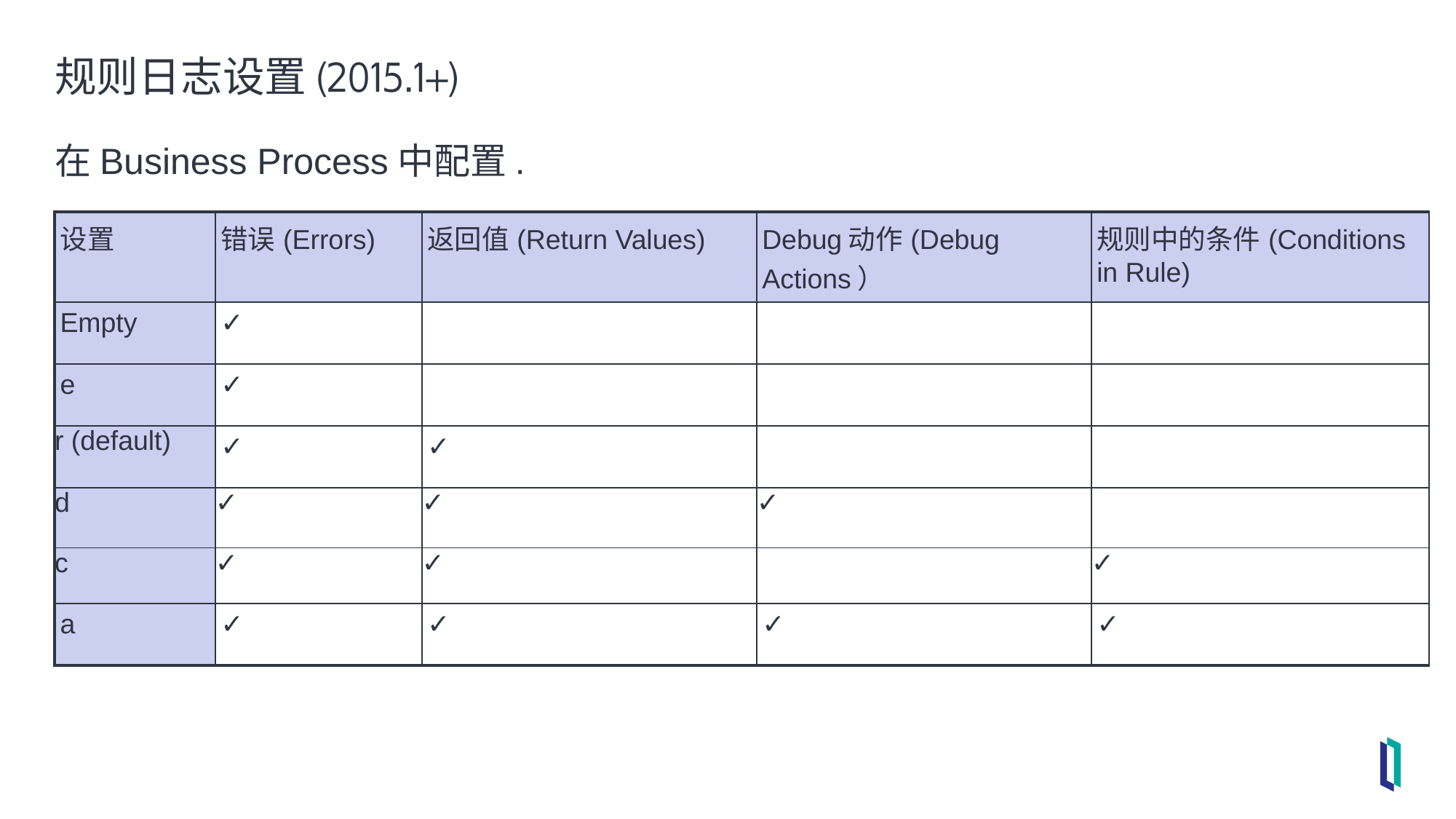

# 规则日志设置(2015.1+)
在Business Process中配置.
| 设置 | 错误(Errors) | 返回值(Return Values) | Debug动作(Debug Actions） | 规则中的条件(Conditions in Rule) |
| --- | --- | --- | --- | --- |
| Empty | ✓ |  |  |  |
| e | ✓ |  |  |  |
| r (default) | ✓ | ✓ |  |  |
| d | ✓ | ✓ | ✓ |  |
| c | ✓ | ✓ |  | ✓ |
| a | ✓ | ✓ | ✓ | ✓ |